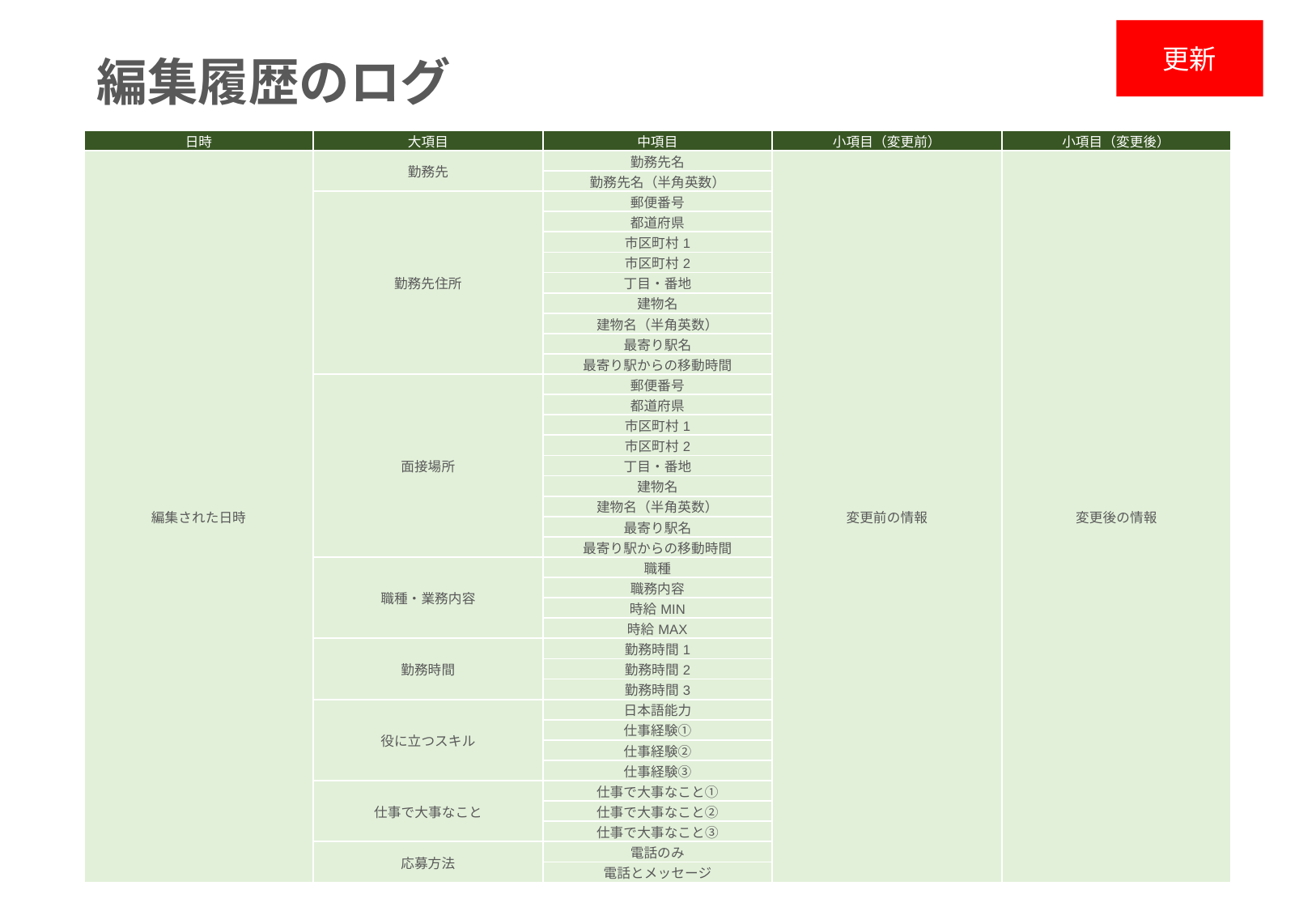

更新
編集履歴のログ
| 日時 | 大項目 | 中項目 | 小項目（変更前） | 小項目（変更後） |
| --- | --- | --- | --- | --- |
| 編集された日時 | 勤務先 | 勤務先名 | 変更前の情報 | 変更後の情報 |
|  |  | 勤務先名（半角英数） |  |  |
|  | 勤務先住所 | 郵便番号 |  |  |
|  |  | 都道府県 |  |  |
|  |  | 市区町村1 |  |  |
|  |  | 市区町村2 |  |  |
|  |  | 丁目・番地 |  |  |
|  |  | 建物名 |  |  |
|  |  | 建物名（半角英数） |  |  |
|  |  | 最寄り駅名 |  |  |
|  |  | 最寄り駅からの移動時間 |  |  |
|  | 面接場所 | 郵便番号 |  |  |
|  |  | 都道府県 |  |  |
|  |  | 市区町村1 |  |  |
|  |  | 市区町村2 |  |  |
|  |  | 丁目・番地 |  |  |
|  |  | 建物名 |  |  |
|  |  | 建物名（半角英数） |  |  |
|  |  | 最寄り駅名 |  |  |
|  |  | 最寄り駅からの移動時間 |  |  |
|  | 職種・業務内容 | 職種 |  |  |
|  |  | 職務内容 |  |  |
|  |  | 時給MIN |  |  |
|  |  | 時給MAX |  |  |
|  | 勤務時間 | 勤務時間1 |  |  |
|  |  | 勤務時間2 |  |  |
|  |  | 勤務時間3 |  |  |
|  | 役に立つスキル | 日本語能力 |  |  |
|  |  | 仕事経験① |  |  |
|  |  | 仕事経験② |  |  |
|  |  | 仕事経験③ |  |  |
|  | 仕事で大事なこと | 仕事で大事なこと① |  |  |
|  |  | 仕事で大事なこと② |  |  |
|  |  | 仕事で大事なこと③ |  |  |
|  | 応募方法 | 電話のみ |  |  |
|  |  | 電話とメッセージ |  |  |